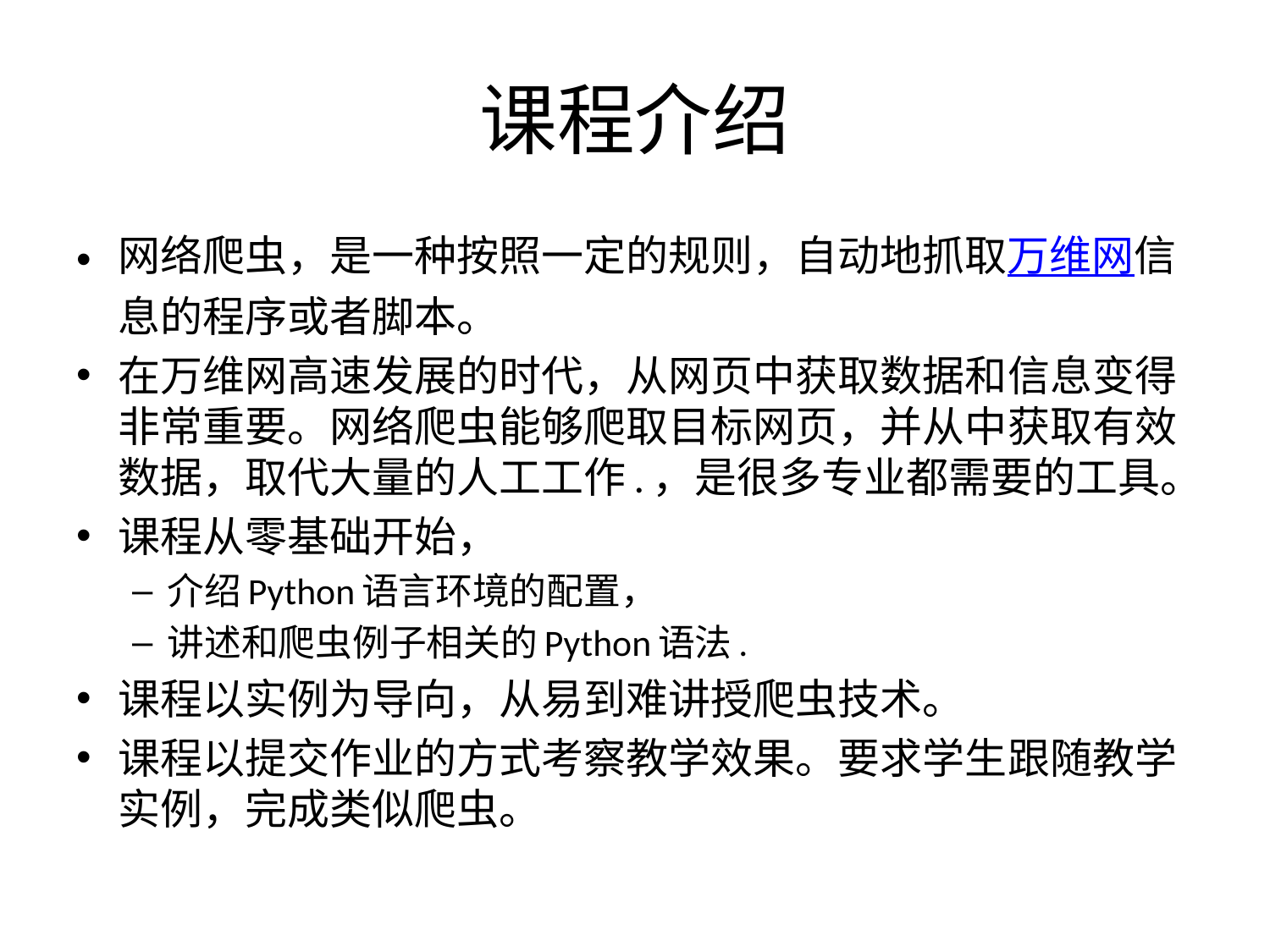

# 课程介绍
网络爬虫，是一种按照一定的规则，自动地抓取万维网信息的程序或者脚本。
在万维网高速发展的时代，从网页中获取数据和信息变得非常重要。网络爬虫能够爬取目标网页，并从中获取有效数据，取代大量的人工工作.，是很多专业都需要的工具。
课程从零基础开始，
介绍Python语言环境的配置，
讲述和爬虫例子相关的Python语法.
课程以实例为导向，从易到难讲授爬虫技术。
课程以提交作业的方式考察教学效果。要求学生跟随教学实例，完成类似爬虫。